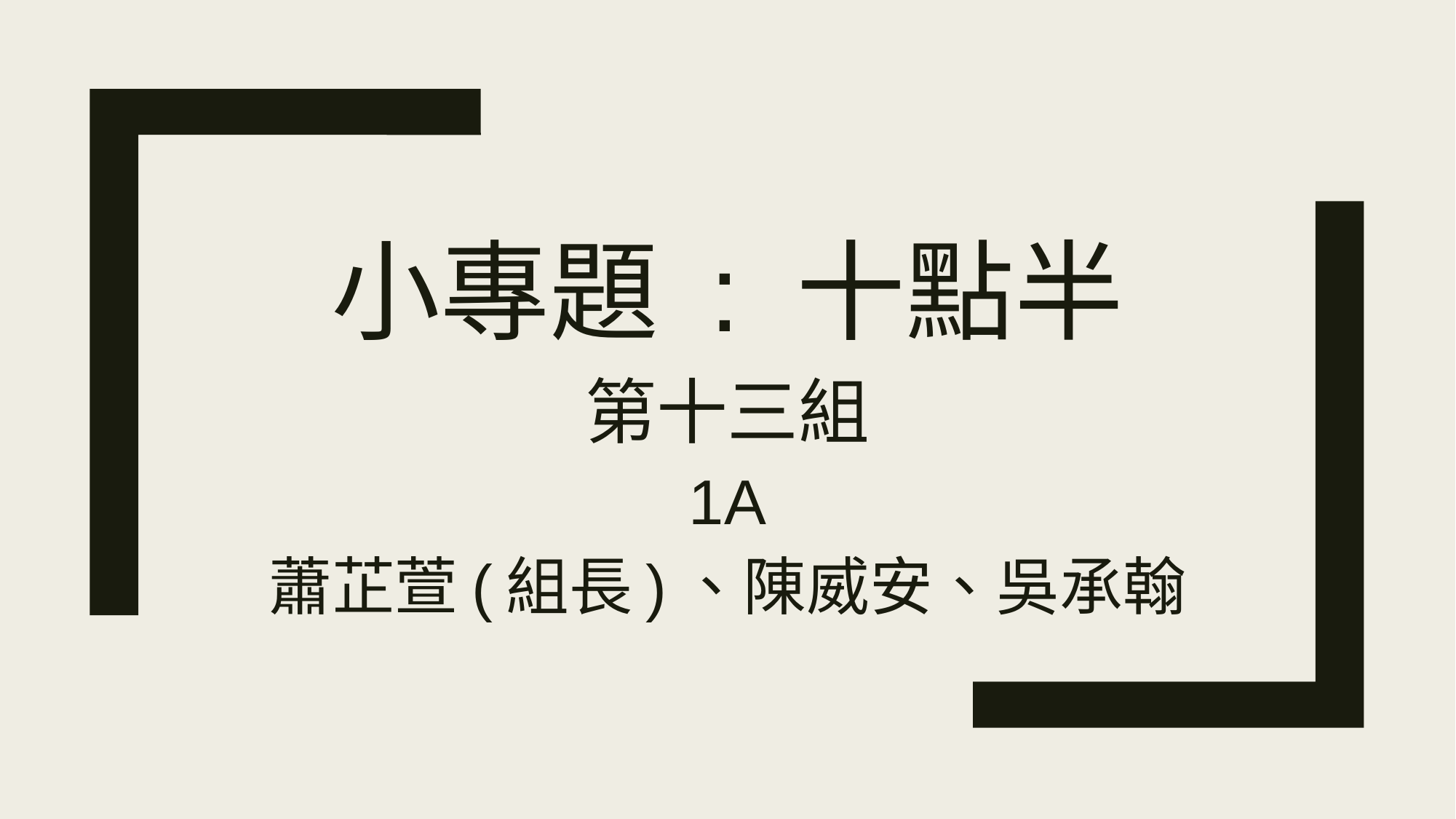

# 小專題 : 十點半
第十三組
1A
蕭芷萱(組長)、陳威安、吳承翰